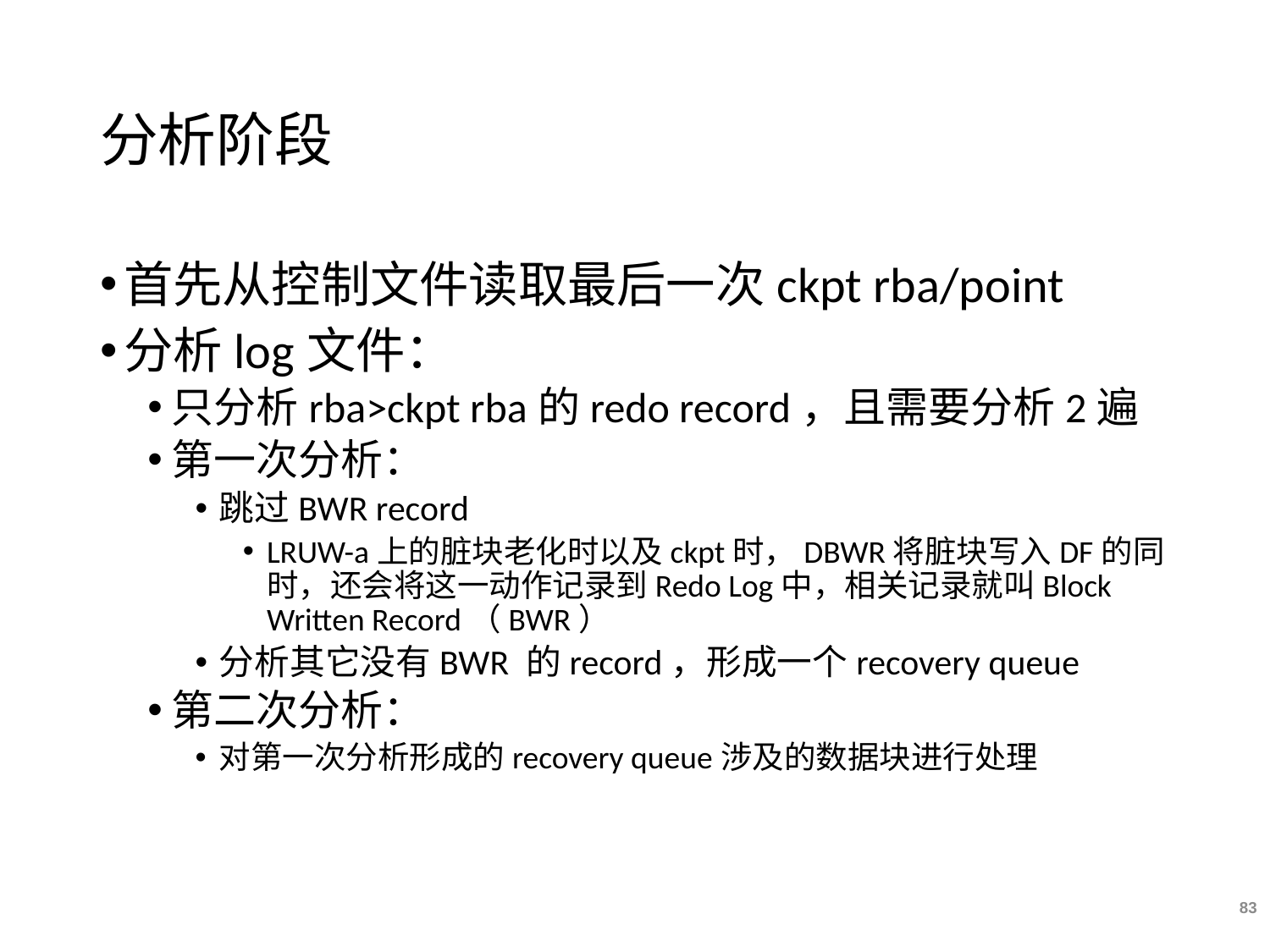

# 分析阶段
首先从控制文件读取最后一次ckpt rba/point
分析log文件：
只分析rba>ckpt rba的redo record，且需要分析2遍
第一次分析：
跳过BWR record
LRUW-a上的脏块老化时以及ckpt时，DBWR将脏块写入DF的同时，还会将这一动作记录到Redo Log中，相关记录就叫Block Written Record（BWR）
分析其它没有BWR 的record，形成一个recovery queue
第二次分析：
对第一次分析形成的recovery queue涉及的数据块进行处理

83